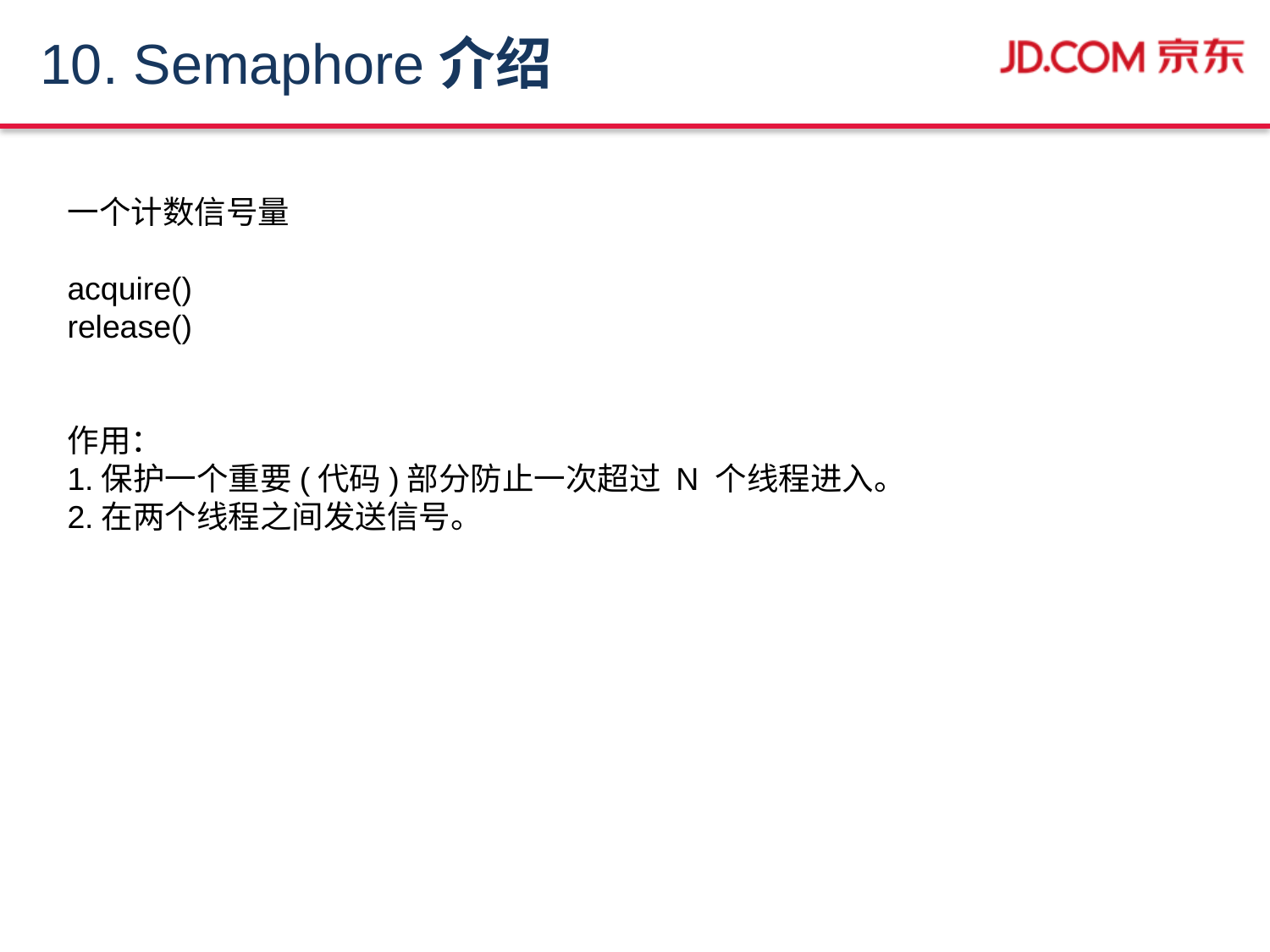

# 10. Semaphore介绍
一个计数信号量

acquire()
release()

作用：
1.保护一个重要(代码)部分防止一次超过 N 个线程进入。
2.在两个线程之间发送信号。